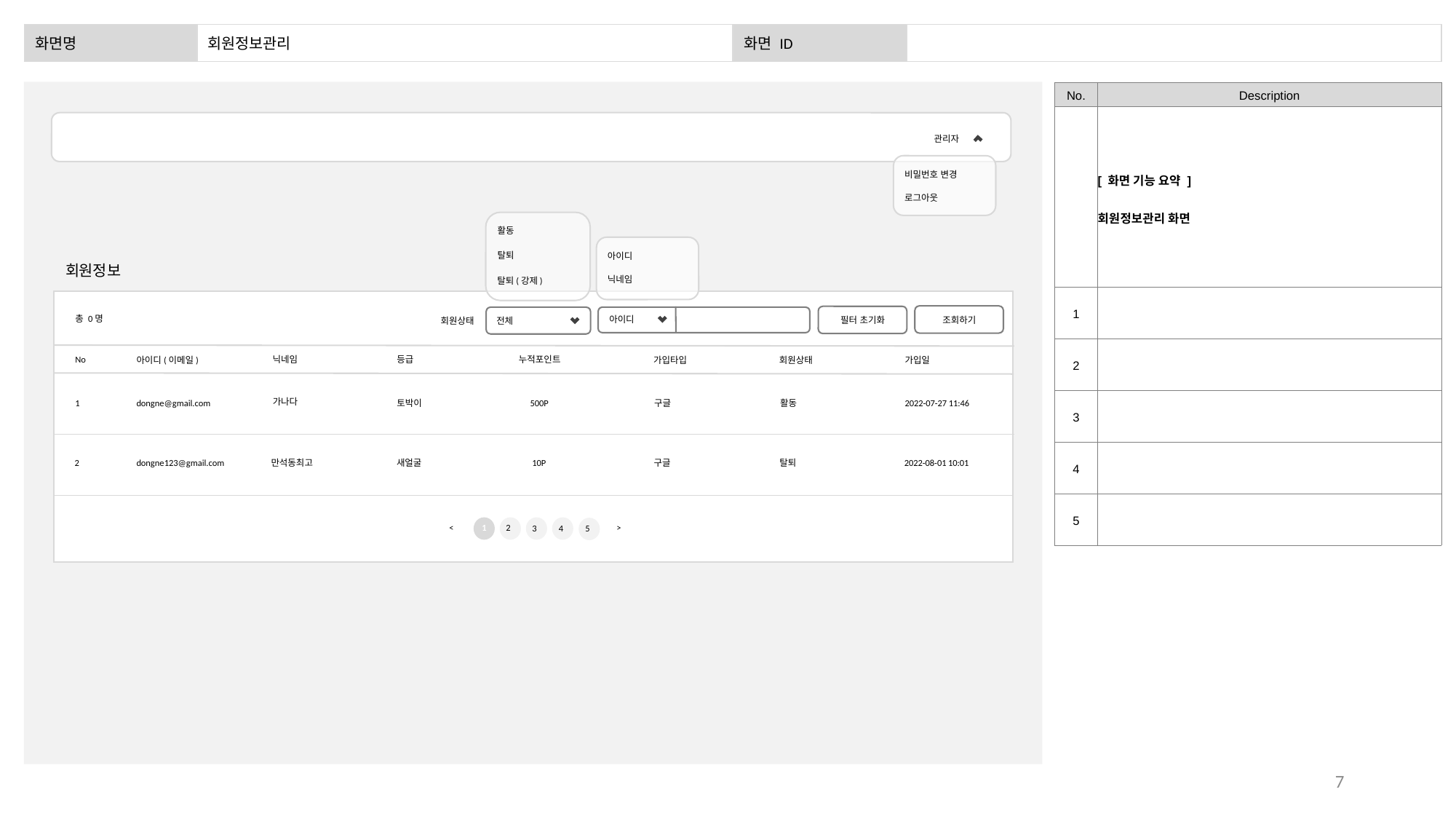

| 화면명 | 회원정보관리 | 화면 ID |  |
| --- | --- | --- | --- |

| No. | Description |
| --- | --- |
|  | [ 화면 기능 요약 ] 회원정보관리 화면 |
| 1 |  |
| 2 |  |
| 3 |  |
| 4 |  |
| 5 |  |

관리자

비밀번호 변경
로그아웃

활동

탈퇴
아이디
회원정보
닉네임
탈퇴(강제)

총 0명
아이디
조회하기
필터 초기화
전체
회원상태

누적포인트
No
닉네임
등급
가입타입
가입일
회원상태
아이디(이메일)
가나다
구글
활동
2022-07-27 11:46
500P
1
토박이
dongne@gmail.com
만석동최고
구글
탈퇴
2022-08-01 10:01
10P
2
새얼굴
dongne123@gmail.com
>
1
2
<
3
4
5

7